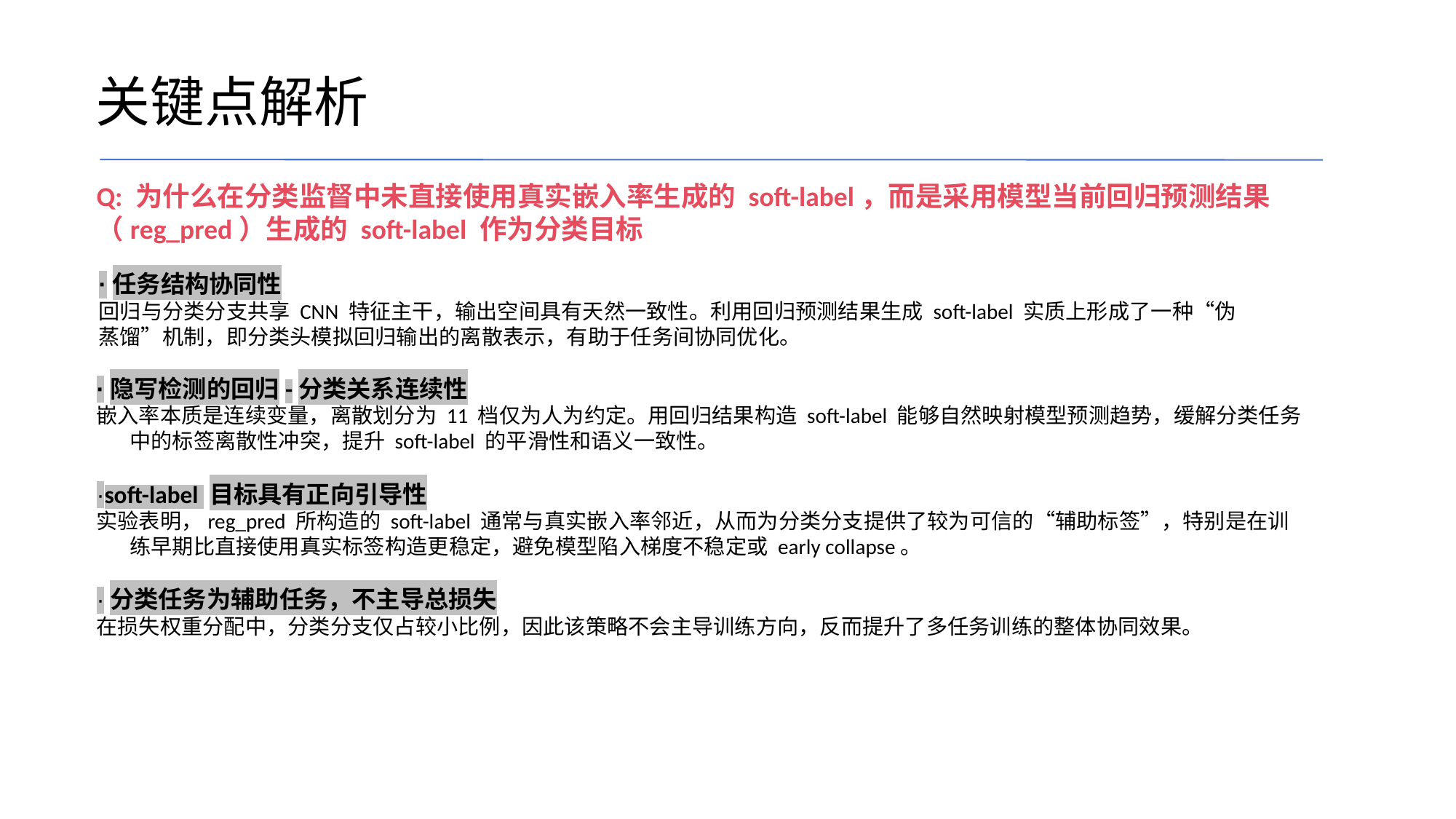

# 关键点解析
Q: 为什么在分类监督中未直接使用真实嵌入率生成的 soft-label，而是采用模型当前回归预测结果（reg_pred）生成的 soft-label 作为分类目标

·任务结构协同性
回归与分类分支共享 CNN 特征主干，输出空间具有天然一致性。利用回归预测结果生成 soft-label 实质上形成了一种“伪蒸馏”机制，即分类头模拟回归输出的离散表示，有助于任务间协同优化。
·隐写检测的回归-分类关系连续性
嵌入率本质是连续变量，离散划分为 11 档仅为人为约定。用回归结果构造 soft-label 能够自然映射模型预测趋势，缓解分类任务中的标签离散性冲突，提升 soft-label 的平滑性和语义一致性。

·soft-label 目标具有正向引导性
实验表明，reg_pred 所构造的 soft-label 通常与真实嵌入率邻近，从而为分类分支提供了较为可信的“辅助标签”，特别是在训练早期比直接使用真实标签构造更稳定，避免模型陷入梯度不稳定或 early collapse。

·分类任务为辅助任务，不主导总损失
在损失权重分配中，分类分支仅占较小比例，因此该策略不会主导训练方向，反而提升了多任务训练的整体协同效果。